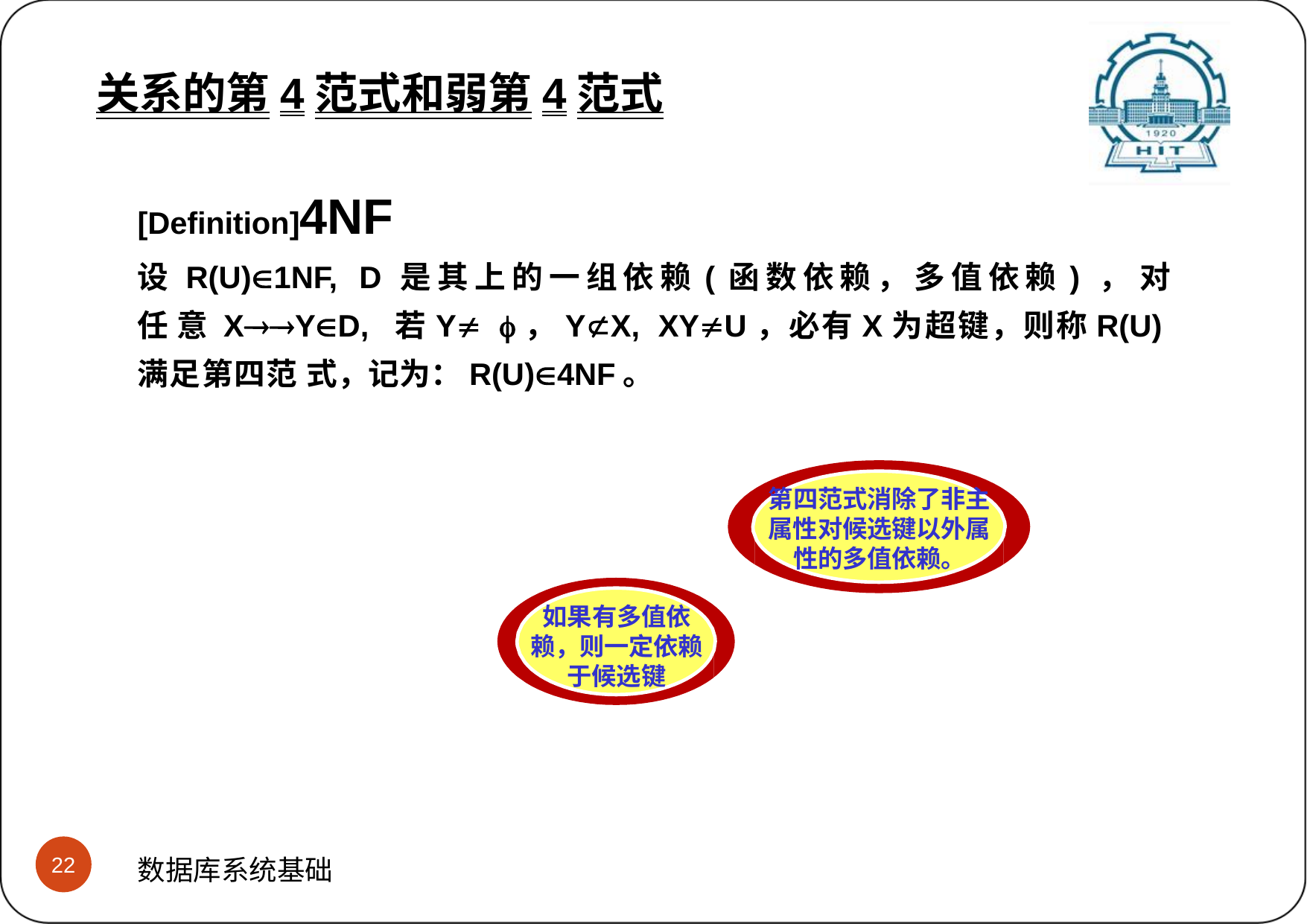

# 关系的第4范式和弱第4范式
(1)关系的4NF
关系的第4范式和弱第4范式
[Definition]4NF
设 R(U)∈1NF,  D 是其上的一组依赖(函数依赖，多值依赖) ， 对 任 意 X→→Y∈D,  若Y≠  φ，Y⊄X,  XY≠U，必有X为超键，则称R(U)满足第四范 式，记为：R(U)∈4NF。

第四范式消除了非主 属性对候选键以外属 性的多值依赖。

如果有多值依 赖，则一定依赖 于候选键